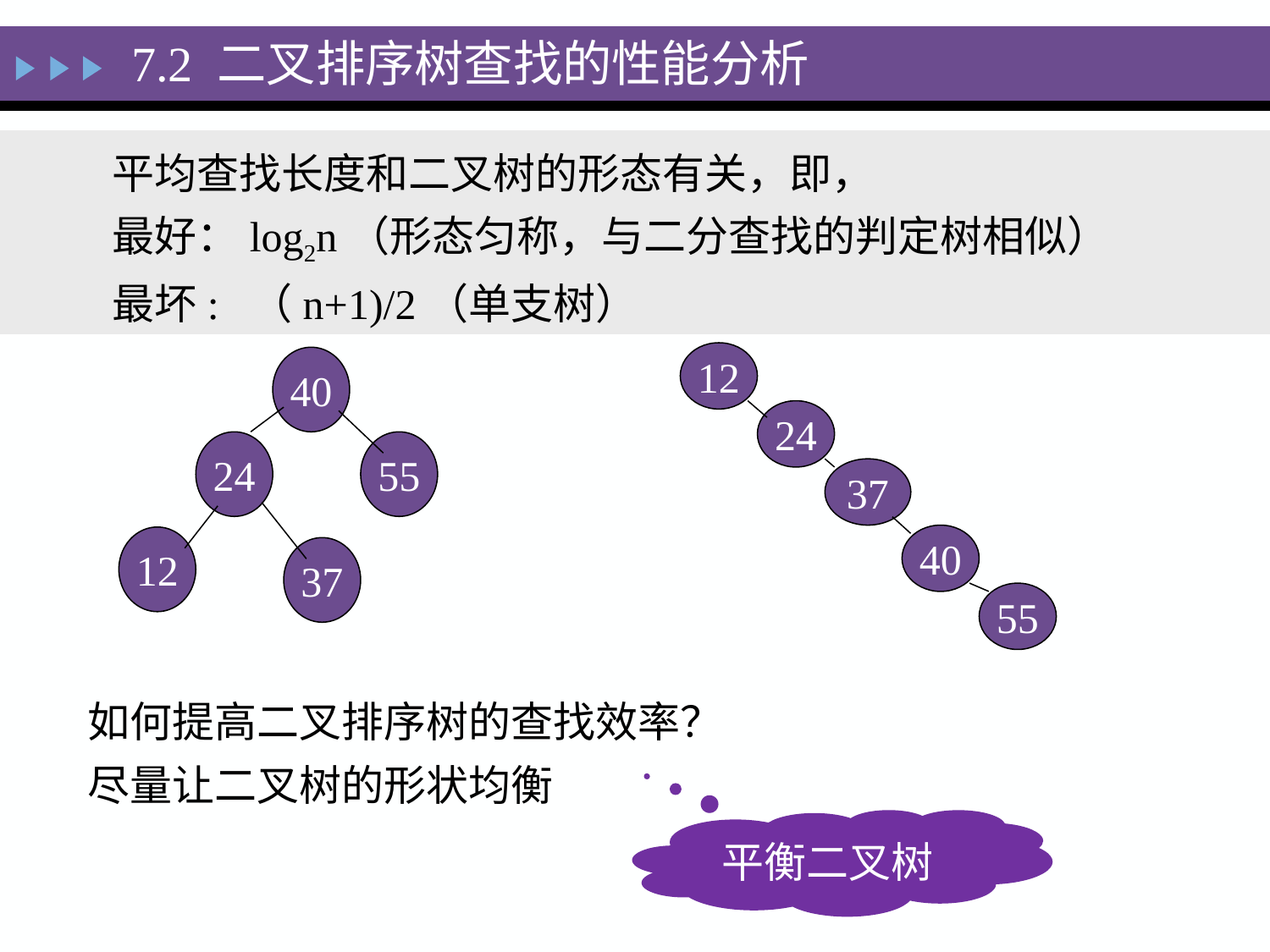

7.2 二叉排序树查找的性能分析
平均查找长度和二叉树的形态有关，即，
最好：log2n（形态匀称，与二分查找的判定树相似）
最坏:  （n+1)/2（单支树）
12

24
37

40

55
40

24
55

12
37
如何提高二叉排序树的查找效率？
尽量让二叉树的形状均衡
平衡二叉树